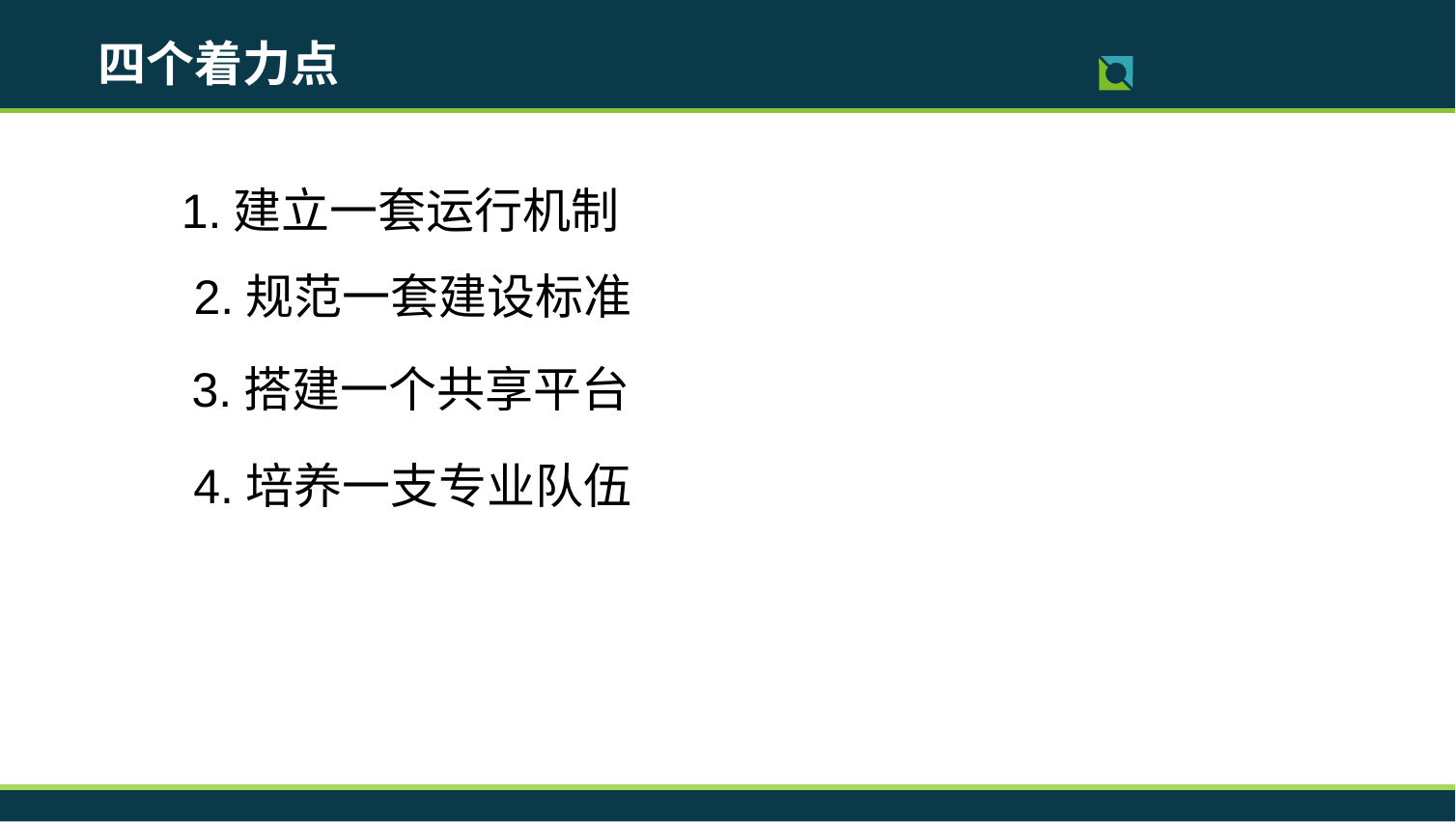

四个着力点
1.建立一套运行机制
2.规范一套建设标准
3.搭建一个共享平台
/johdoe
4.培养一支专业队伍

/johndoe

/johndoe